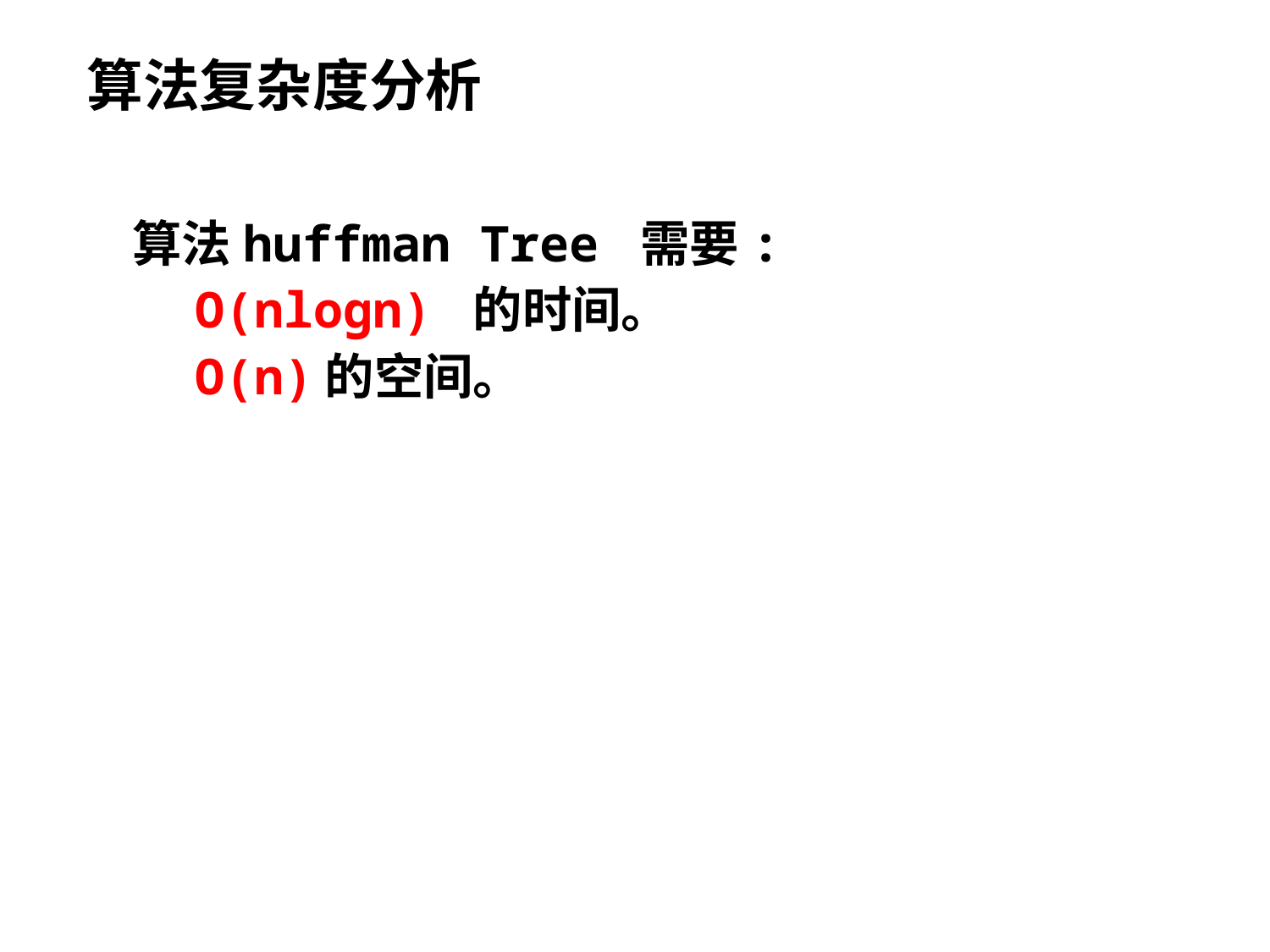

# 算法复杂度分析

    算法huffman Tree 需要:
    O(nlogn) 的时间。
    O(n)的空间。